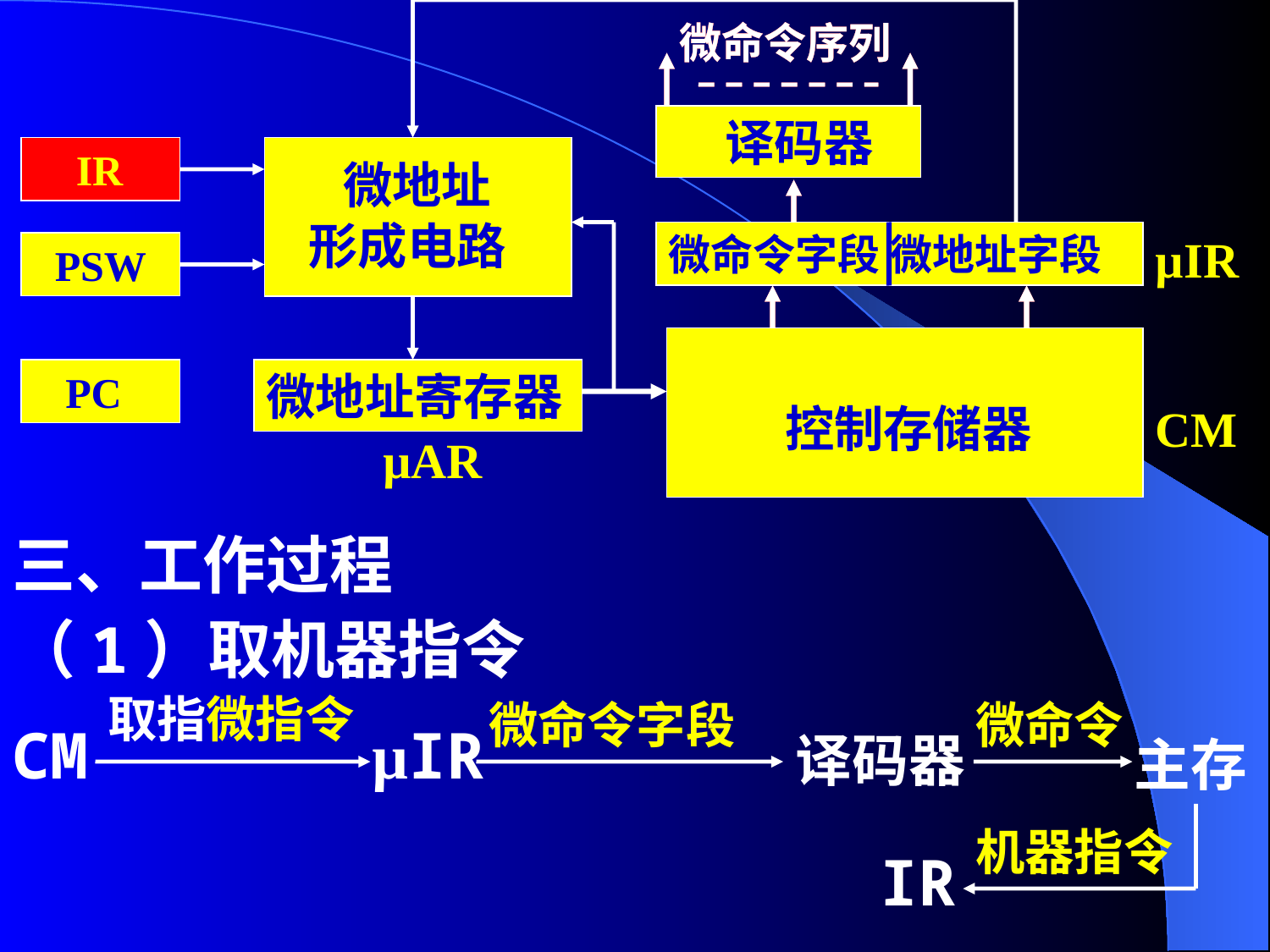

微命令序列

    译码器
    IR

  微地址
形成电路

微命令字段 微地址字段

µIR
  PSW

控制存储器
   PC
微地址寄存器
 µAR

CM
微命令序列
微命令序列

    译码器
    译码器
    IR

微命令字段 微地址字段

微命令字段 微地址字段

控制存储器

控制存储器
   取指微指令
   取指微指令
三、工作过程
（1）取机器指令
微命令字段
微命令
取指微指令
译码器
主存
CM
µIR

机器指令
IR